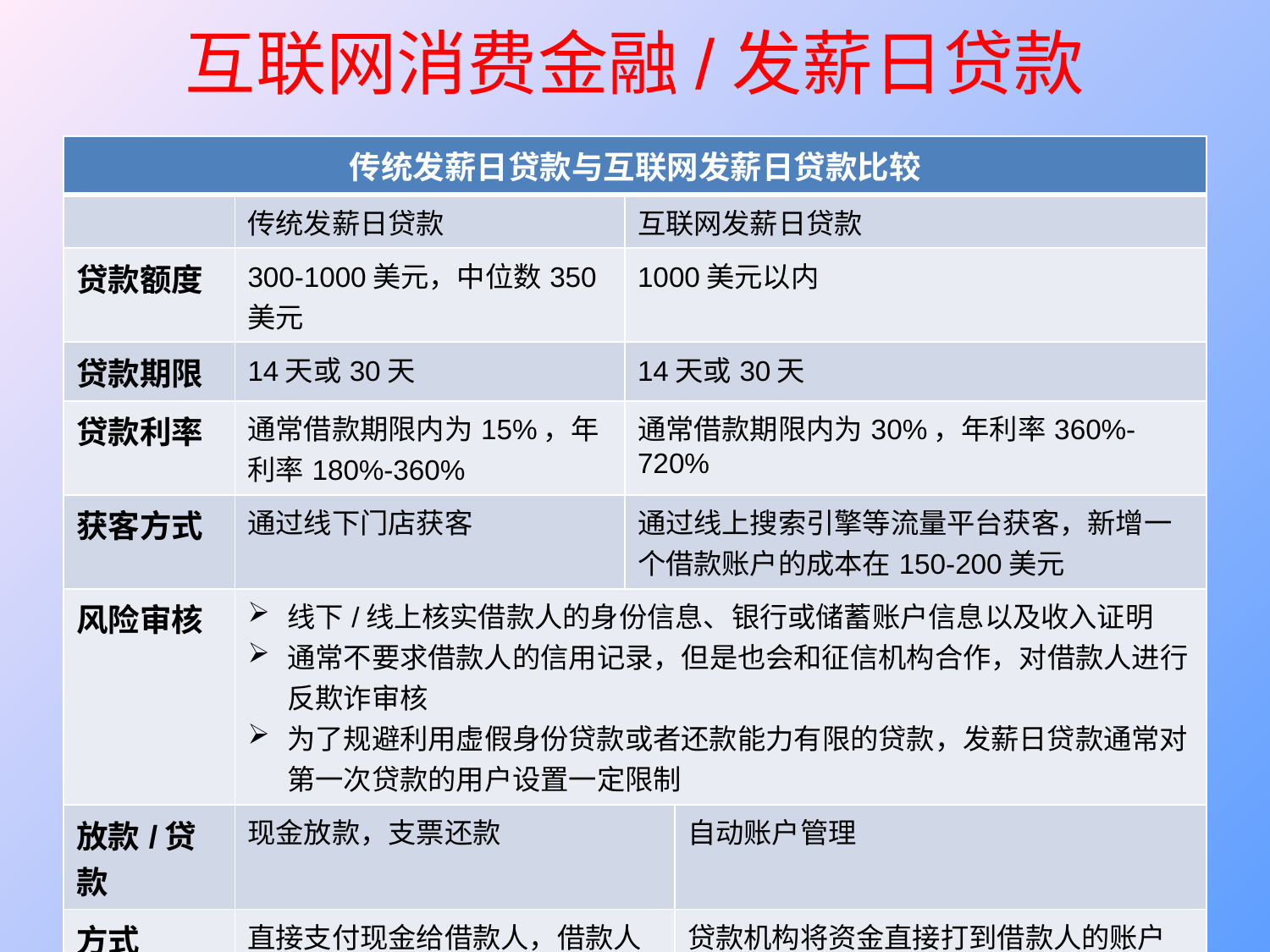

# 互联网消费金融/发薪日贷款
| 传统发薪日贷款与互联网发薪日贷款比较 |  |  |  |
| --- | --- | --- | --- |
|  | 传统发薪日贷款 | 互联网发薪日贷款 | 互联网发薪日贷款 |
| 贷款额度 | 300-1000美元，中位数350美元 | 1000美元以内 | 1000美元以内 |
| 贷款期限 | 14天或30天 | 14天或30天 | 14天或30天 |
| 贷款利率 | 通常借款期限内为15%，年利率180%-360% | 通常借款期限内为30%，年利率360%-720% | 通常借款期限内为30%，年利率360%-720% |
| 获客方式 | 通过线下门店获客 | 通过线上搜索引擎等流量平台获客，新增一个借款账户的成本在150-200美元 | 通过线上搜索引擎等流量平台获客，新增一个借款账户的成本在150-200美元 |
| 风险审核 | 线下/线上核实借款人的身份信息、银行或储蓄账户信息以及收入证明 通常不要求借款人的信用记录，但是也会和征信机构合作，对借款人进行反欺诈审核 为了规避利用虚假身份贷款或者还款能力有限的贷款，发薪日贷款通常对第一次贷款的用户设置一定限制 |  |  |
| 放款/贷款 | 现金放款，支票还款 |  | 自动账户管理 |
| 方式 | 直接支付现金给借款人，借款人开具一张金额为本金加利息的远期支票，到期之后，机构鼓励借款人以现金还款，赎回支票 |  | 贷款机构将资金直接打到借款人的账户中，到期借款人授权银行账户进行自动还款。如果借款人不同意授权，机构将要求借款人等待更久的审核或者制定更高的利率 |